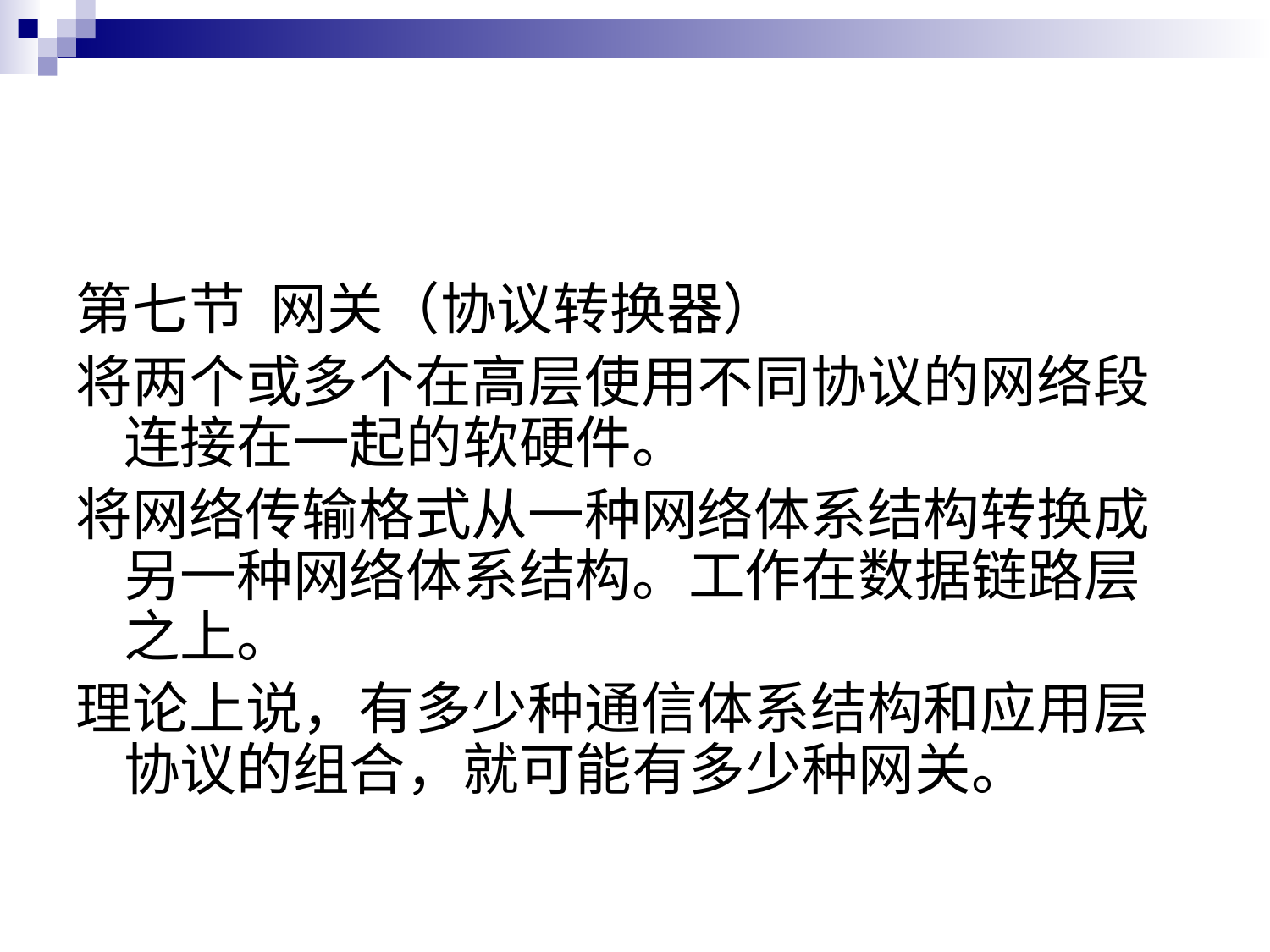

#
第七节  网关（协议转换器）
将两个或多个在高层使用不同协议的网络段连接在一起的软硬件。
将网络传输格式从一种网络体系结构转换成另一种网络体系结构。工作在数据链路层之上。
理论上说，有多少种通信体系结构和应用层协议的组合，就可能有多少种网关。